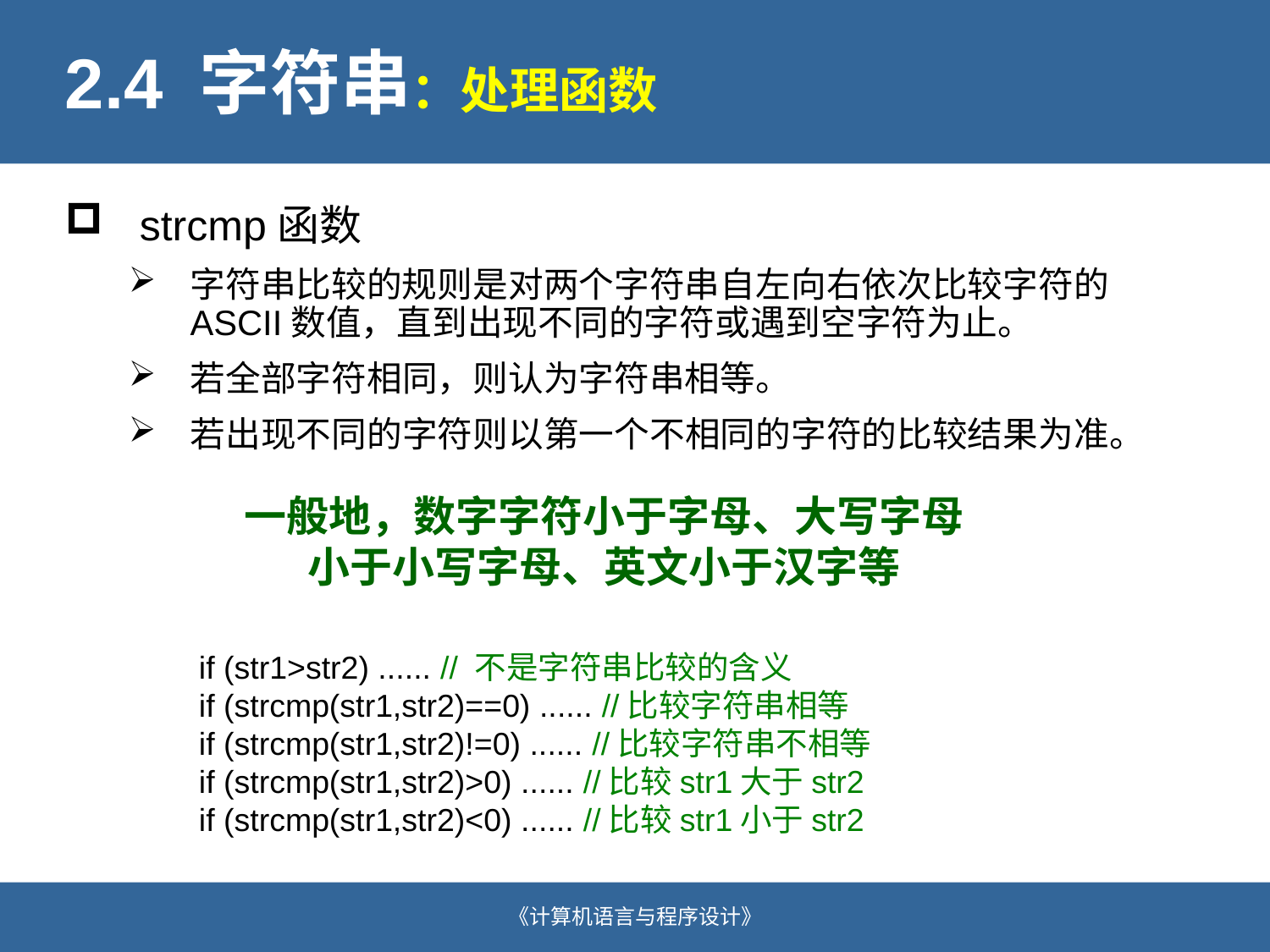

# 2.4 字符串：处理函数
strcmp函数
字符串比较的规则是对两个字符串自左向右依次比较字符的ASCII数值，直到出现不同的字符或遇到空字符为止。
若全部字符相同，则认为字符串相等。
若出现不同的字符则以第一个不相同的字符的比较结果为准。

一般地，数字字符小于字母、大写字母
小于小写字母、英文小于汉字等
if (str1>str2) ...... // 不是字符串比较的含义
if (strcmp(str1,str2)==0) ...... //比较字符串相等
if (strcmp(str1,str2)!=0) ...... //比较字符串不相等
if (strcmp(str1,str2)>0) ...... //比较str1大于str2
if (strcmp(str1,str2)<0) ...... //比较str1小于str2

《计算机语言与程序设计》
78